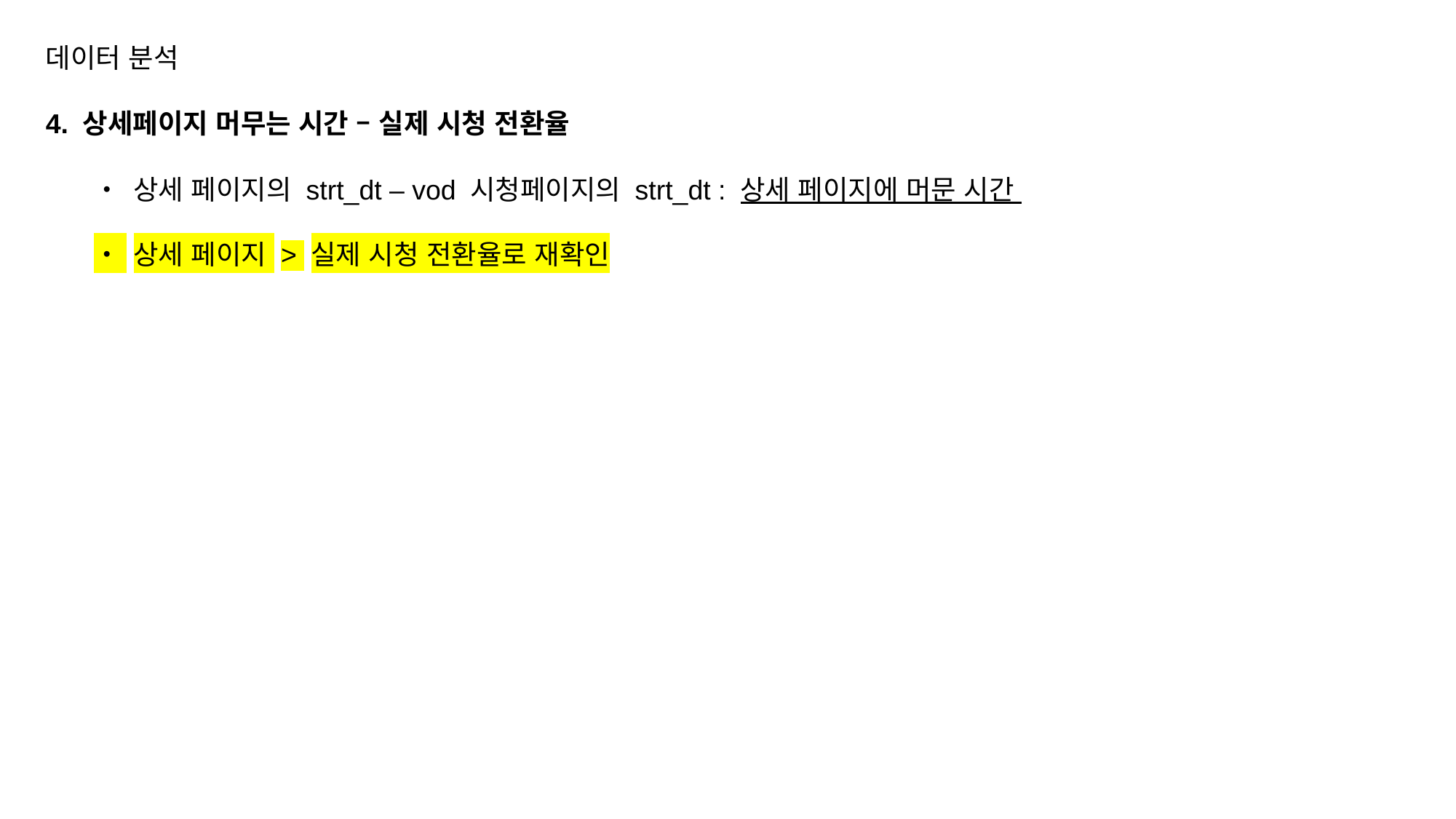

데이터 분석

4. 상세페이지 머무는 시간 – 실제 시청 전환율
• 상세 페이지의 strt_dt – vod 시청페이지의 strt_dt : 상세 페이지에 머문 시간
• 상세 페이지 > 실제 시청 전환율로 재확인